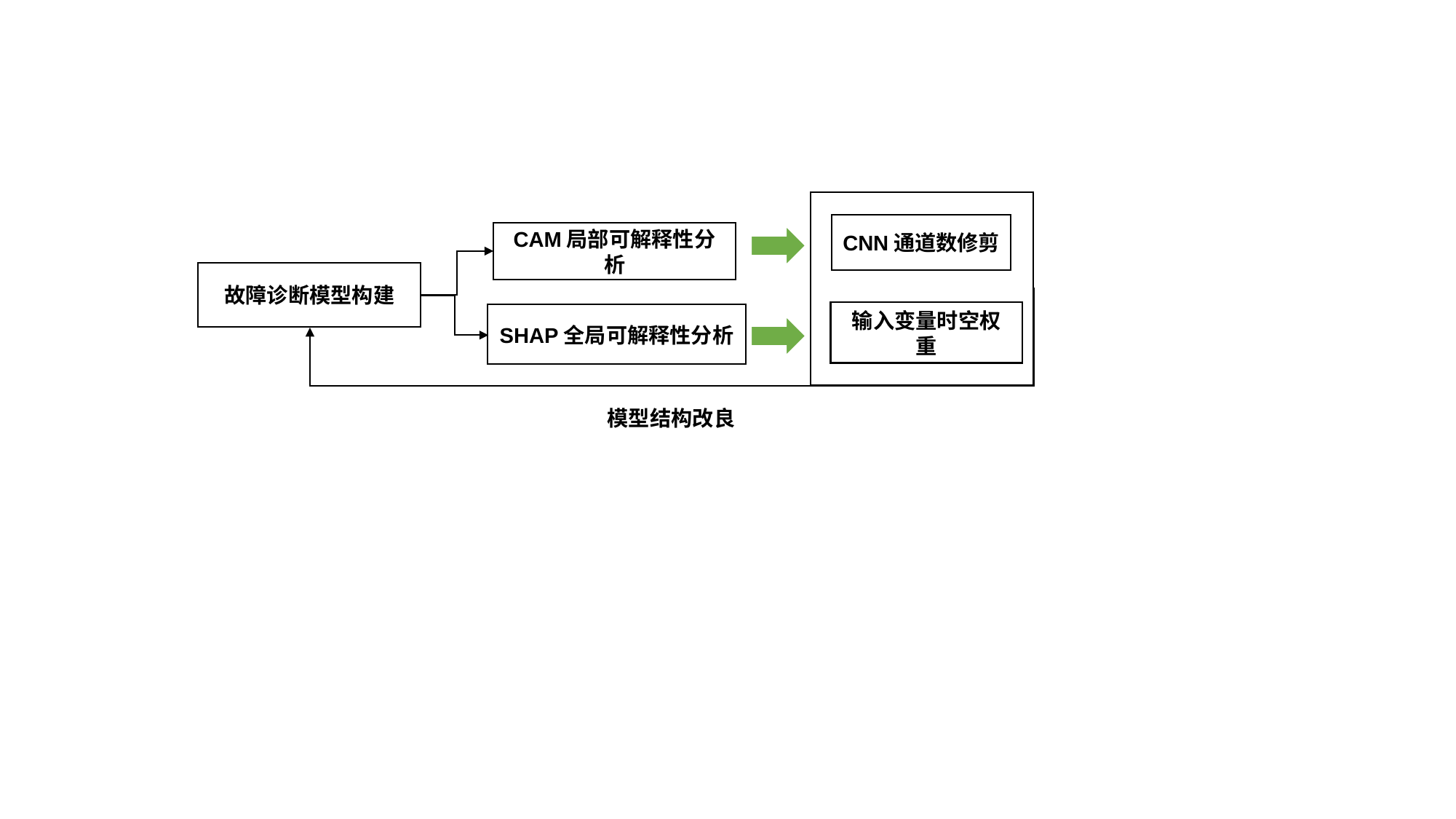

CNN通道数修剪

CAM局部可解释性分析

故障诊断模型构建

输入变量时空权重

SHAP全局可解释性分析

模型结构改良